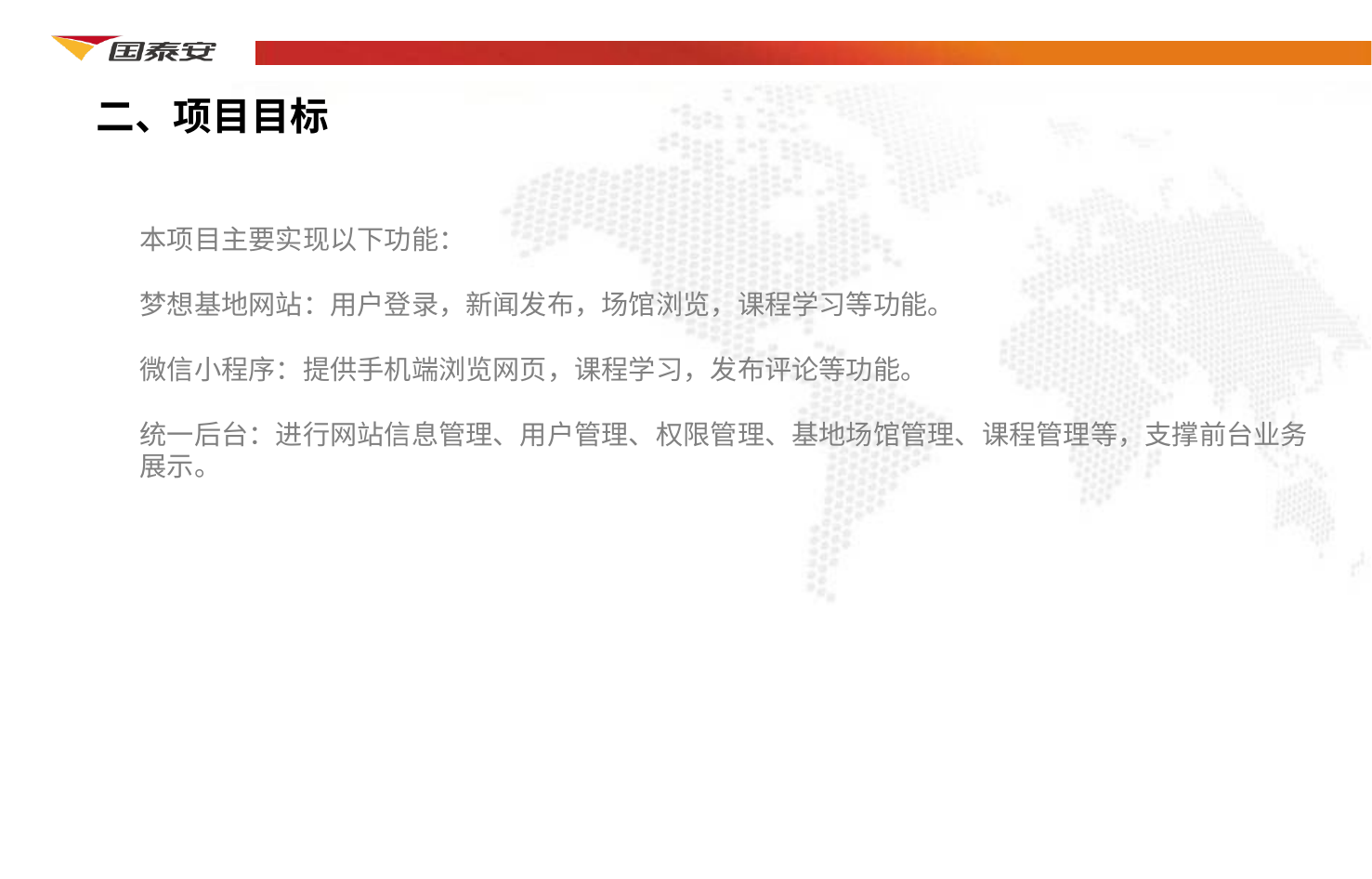

二、项目目标
本项目主要实现以下功能：

梦想基地网站：用户登录，新闻发布，场馆浏览，课程学习等功能。

微信小程序：提供手机端浏览网页，课程学习，发布评论等功能。

统一后台：进行网站信息管理、用户管理、权限管理、基地场馆管理、课程管理等，支撑前台业务展示。